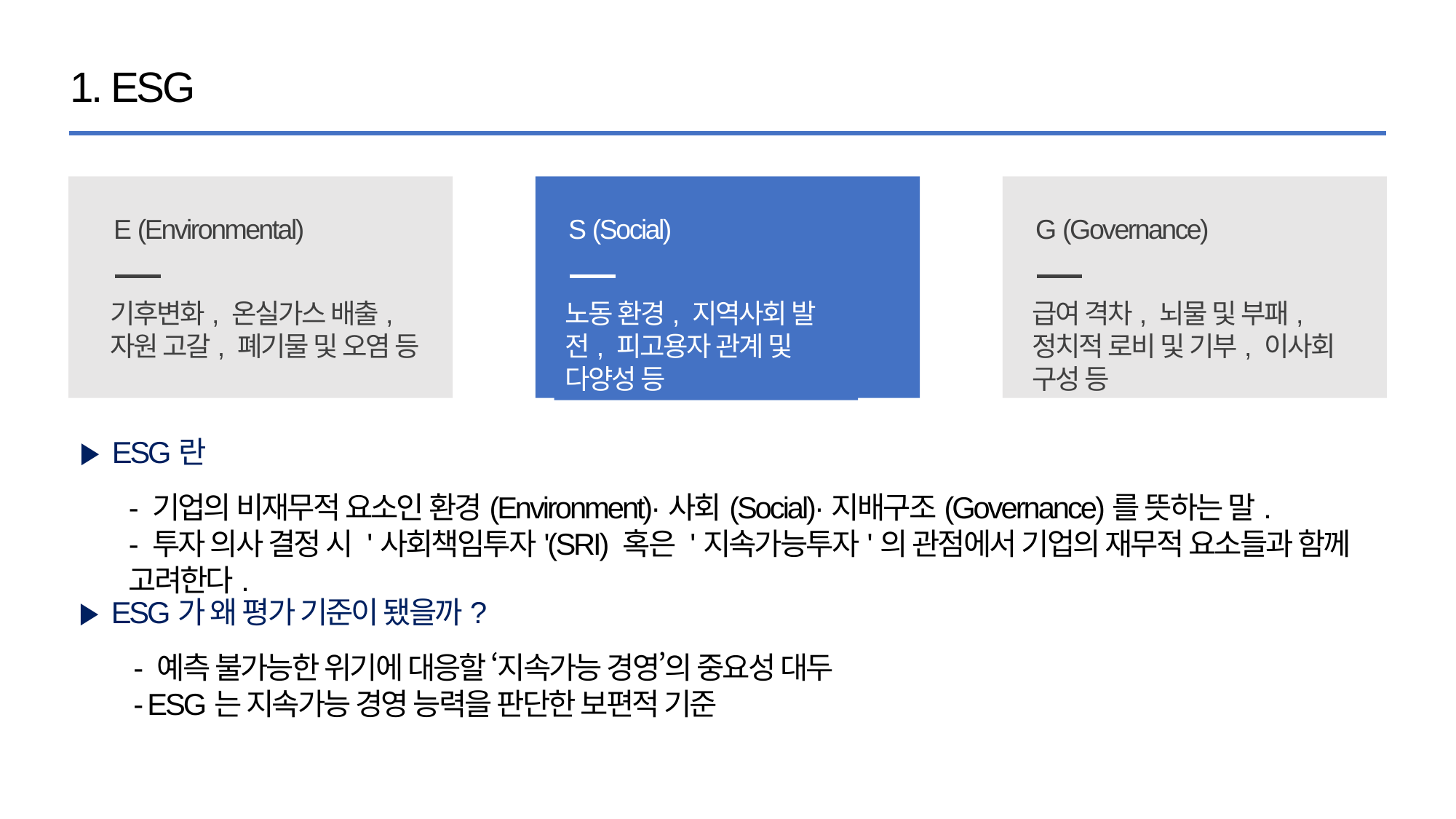

1. ESG

E (Environmental)
기후변화, 온실가스 배출, 자원 고갈, 폐기물 및 오염 등

S (Social)
노동 환경, 지역사회 발전, 피고용자 관계 및 다양성 등

G (Governance)
급여 격차, 뇌물 및 부패, 정치적 로비 및 기부, 이사회 구성 등
▶  ESG란
- 기업의 비재무적 요소인 환경(Environment)·사회(Social)·지배구조(Governance)를 뜻하는 말.
- 투자 의사 결정 시 '사회책임투자'(SRI) 혹은 '지속가능투자'의 관점에서 기업의 재무적 요소들과 함께 고려한다.

▶  ESG가 왜 평가 기준이 됐을까?
- 예측 불가능한 위기에 대응할 ‘지속가능 경영’의 중요성 대두
- ESG는 지속가능 경영 능력을 판단한 보편적 기준